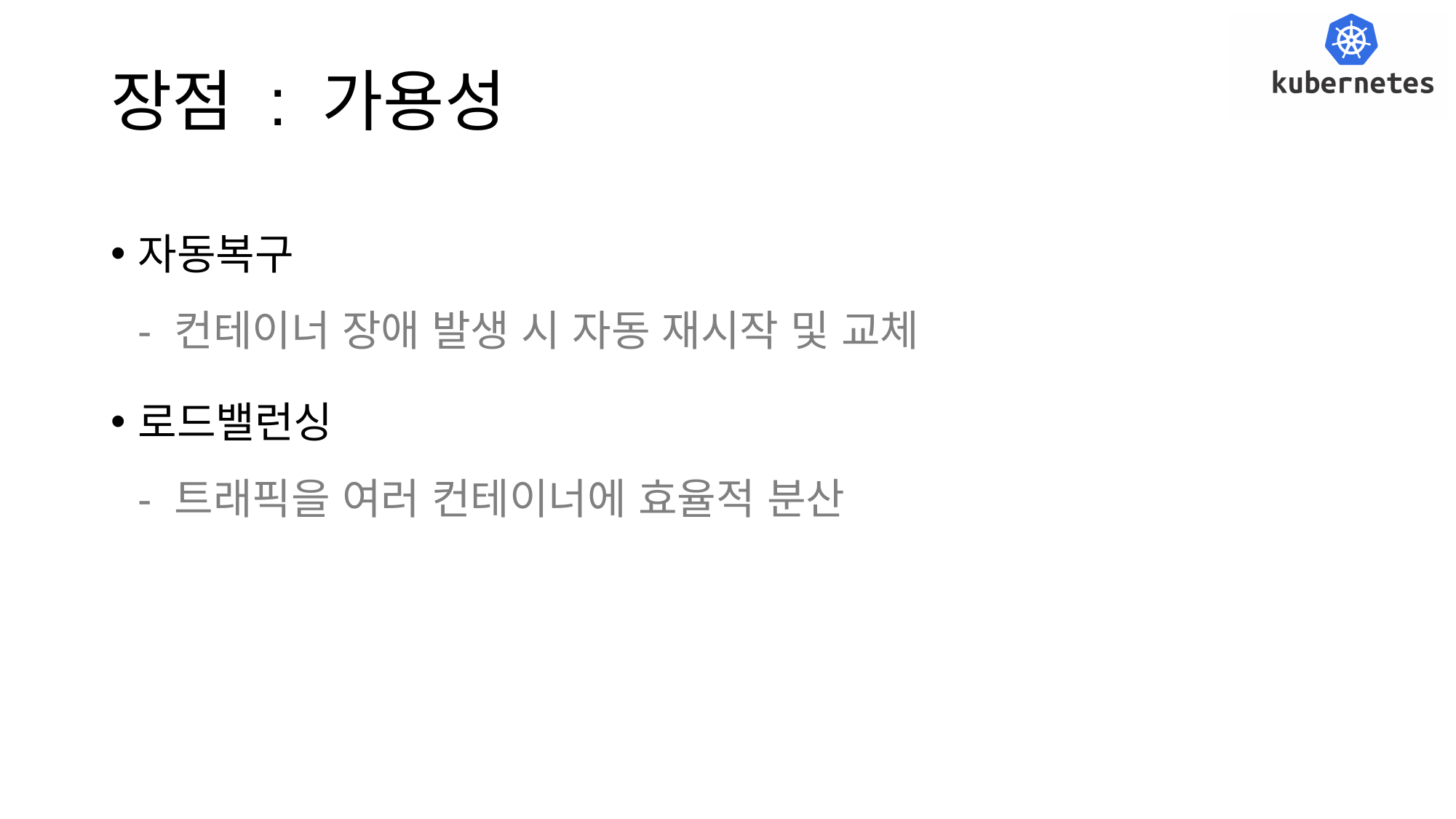

# 장점 : 가용성

자동복구
- 컨테이너 장애 발생 시 자동 재시작 및 교체
로드밸런싱
- 트래픽을 여러 컨테이너에 효율적 분산